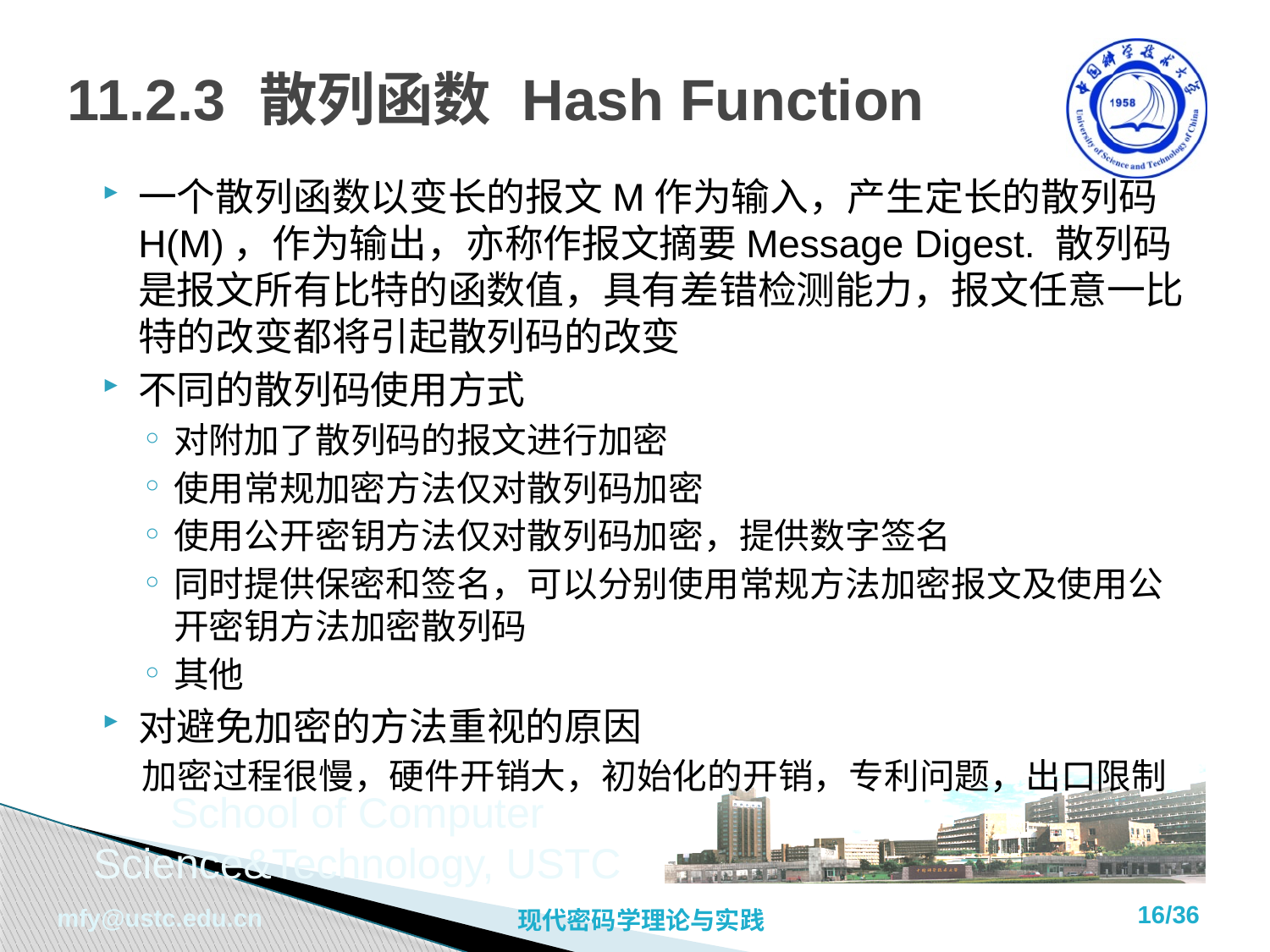

# 11.2.3 散列函数 Hash Function
一个散列函数以变长的报文M作为输入，产生定长的散列码H(M)，作为输出，亦称作报文摘要Message Digest. 散列码是报文所有比特的函数值，具有差错检测能力，报文任意一比特的改变都将引起散列码的改变
不同的散列码使用方式
对附加了散列码的报文进行加密
使用常规加密方法仅对散列码加密
使用公开密钥方法仅对散列码加密，提供数字签名
同时提供保密和签名，可以分别使用常规方法加密报文及使用公开密钥方法加密散列码
其他
对避免加密的方法重视的原因
加密过程很慢，硬件开销大，初始化的开销，专利问题，出口限制